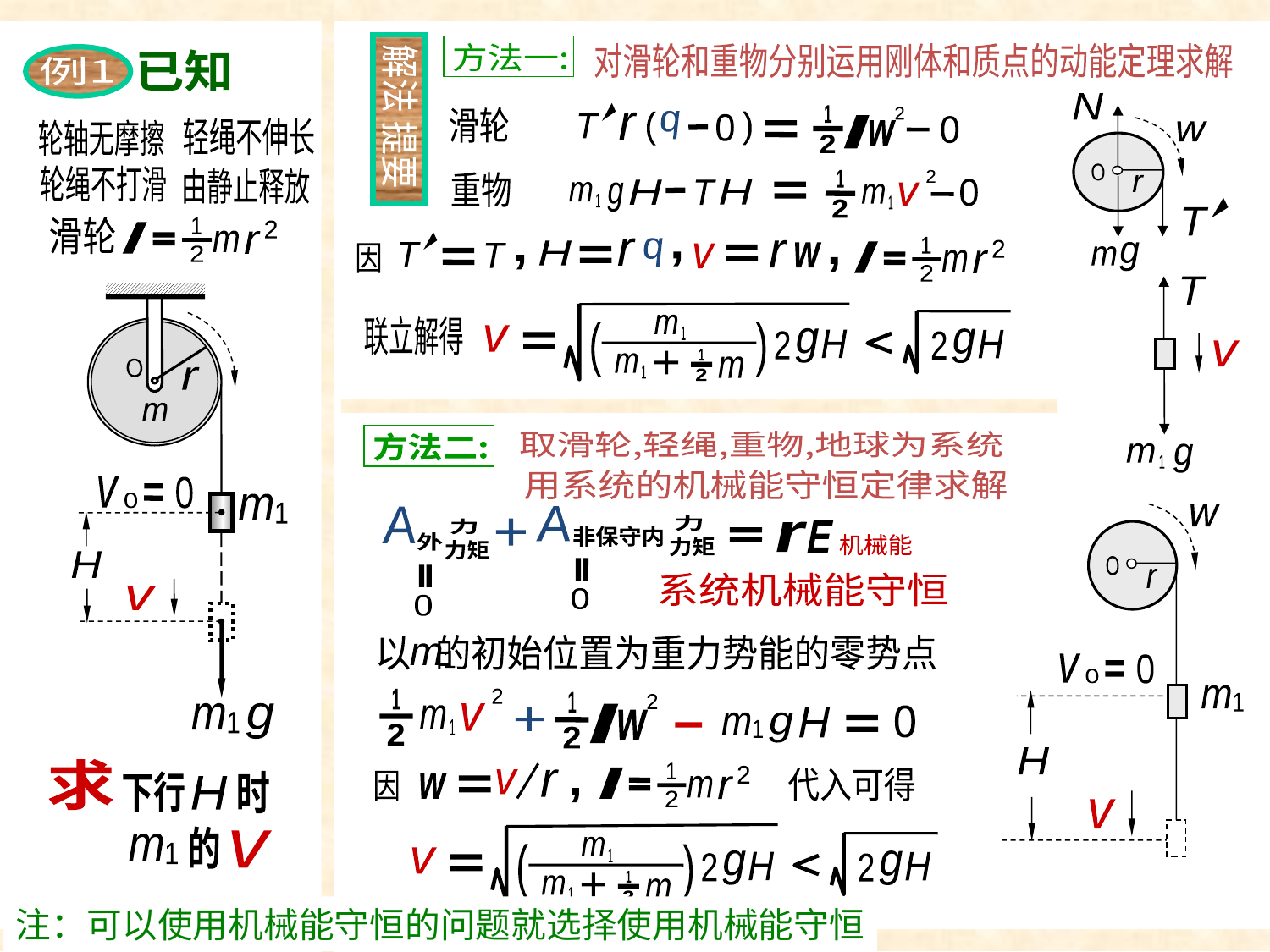

例

解法
提要

方法一:
对滑轮和重物分别运用刚体和质点的动能定理求解

T
1

2
2
I
ω
滑轮
θ
(
(
r
0
0

1

2
2
v
m
1
重物
0
H
T
H
m
1
g

例1
已知
轻绳不伸长
轮轴无摩擦
轮绳不打滑
由静止释放
滑轮
1

2
2
m
r

I

O
r

m
v
0

0

m
1

H

v

m
1
g
求
时
下行
H
的
v
m
1
N

ω

O

r

T
g
m

T

v

m
1
g

T
1

2
2
I
m
r

θ
r
r
ω
v

H
T
因

,
,
,

m
1
(
(

1

2
+
m
1
m
联立解得
v
g
H
2
g
H
2

方法二:
取滑轮,轻绳,重物,地球为系统
用系统的机械能守恒定律求解

ω

O

r
v
0

0

H

v

m
1
A
力
力矩
非保守内
A
力
力矩
外
+
E
r
机械能

0

0
系统机械能守恒
以   的初始位置为重力势能的零势点
m
1
1

2
2
v
m
1
1

2
2
I
ω
0
+
H
m
1
g

1

2
2
I
m
r

v
r
ω

代入可得
因
,

m
1
(
(

1

2
+
m
1
m
v
g
H
2
g
H
2

注：可以使用机械能守恒的问题就选择使用机械能守恒